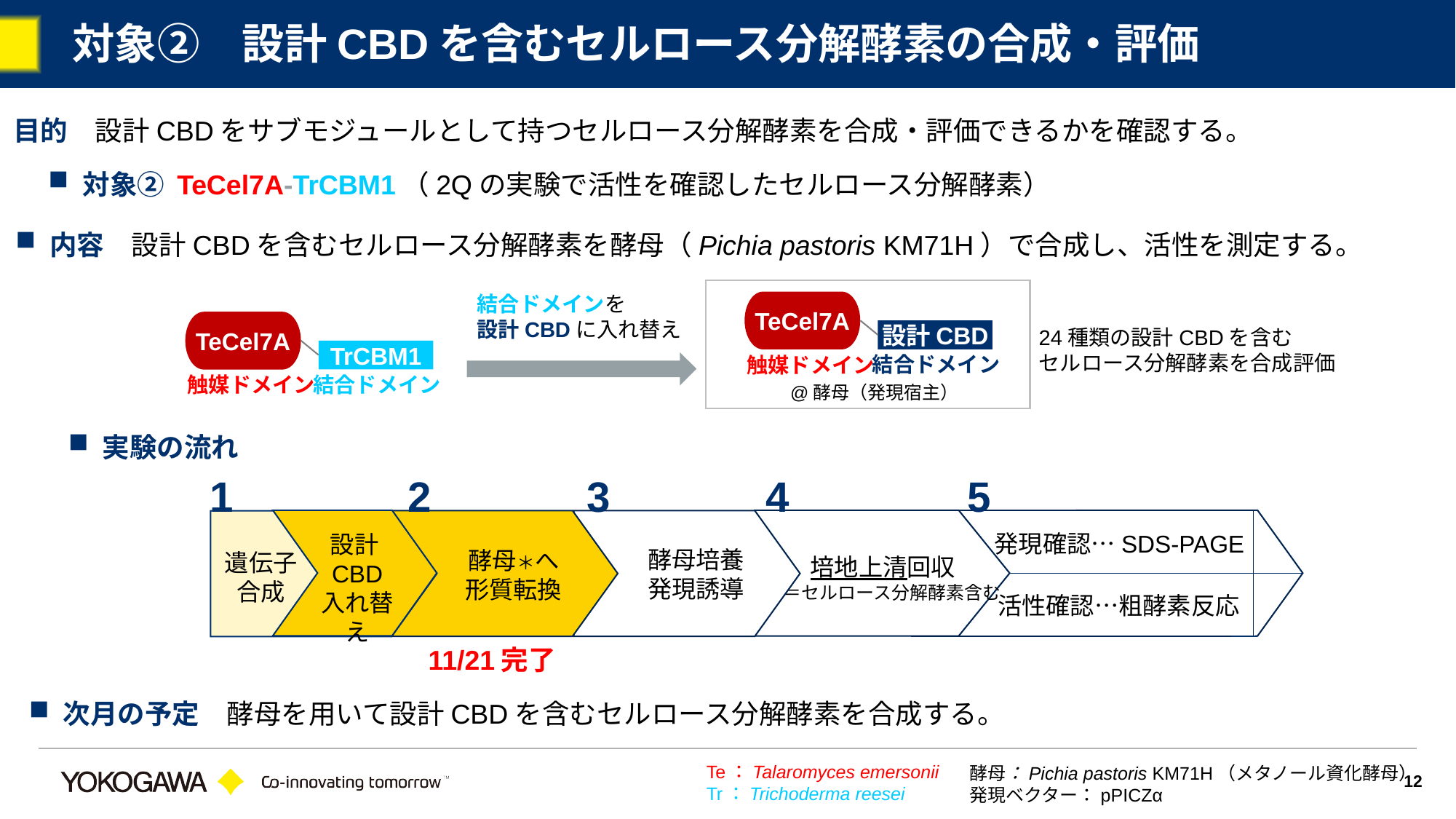

# 対象②　設計CBDを含むセルロース分解酵素の合成・評価
目的　設計CBDをサブモジュールとして持つセルロース分解酵素を合成・評価できるかを確認する。
対象② TeCel7A-TrCBM1（2Qの実験で活性を確認したセルロース分解酵素）
内容　設計CBDを含むセルロース分解酵素を酵母（Pichia pastoris KM71H）で合成し、活性を測定する。

@酵母（発現宿主）
結合ドメインを
設計CBDに入れ替え
TeCel7A
設計CBD
TeCel7A
TrCBM1
24種類の設計CBDを含む
セルロース分解酵素を合成評価
結合ドメイン
触媒ドメイン

結合ドメイン
触媒ドメイン
実験の流れ
2
3
4
5
1

培地上清回収
　＝セルロース分解酵素含む

発現確認…SDS-PAGE
活性確認…粗酵素反応

酵母＊へ
形質転換

酵母培養
発現誘導

遺伝子
合成
設計CBD
入れ替え
11/21完了
次月の予定　酵母を用いて設計CBDを含むセルロース分解酵素を合成する。
Te：Talaromyces emersonii
Tr：Trichoderma reesei
酵母：Pichia pastoris KM71H（メタノール資化酵母）
発現ベクター：pPICZα
12